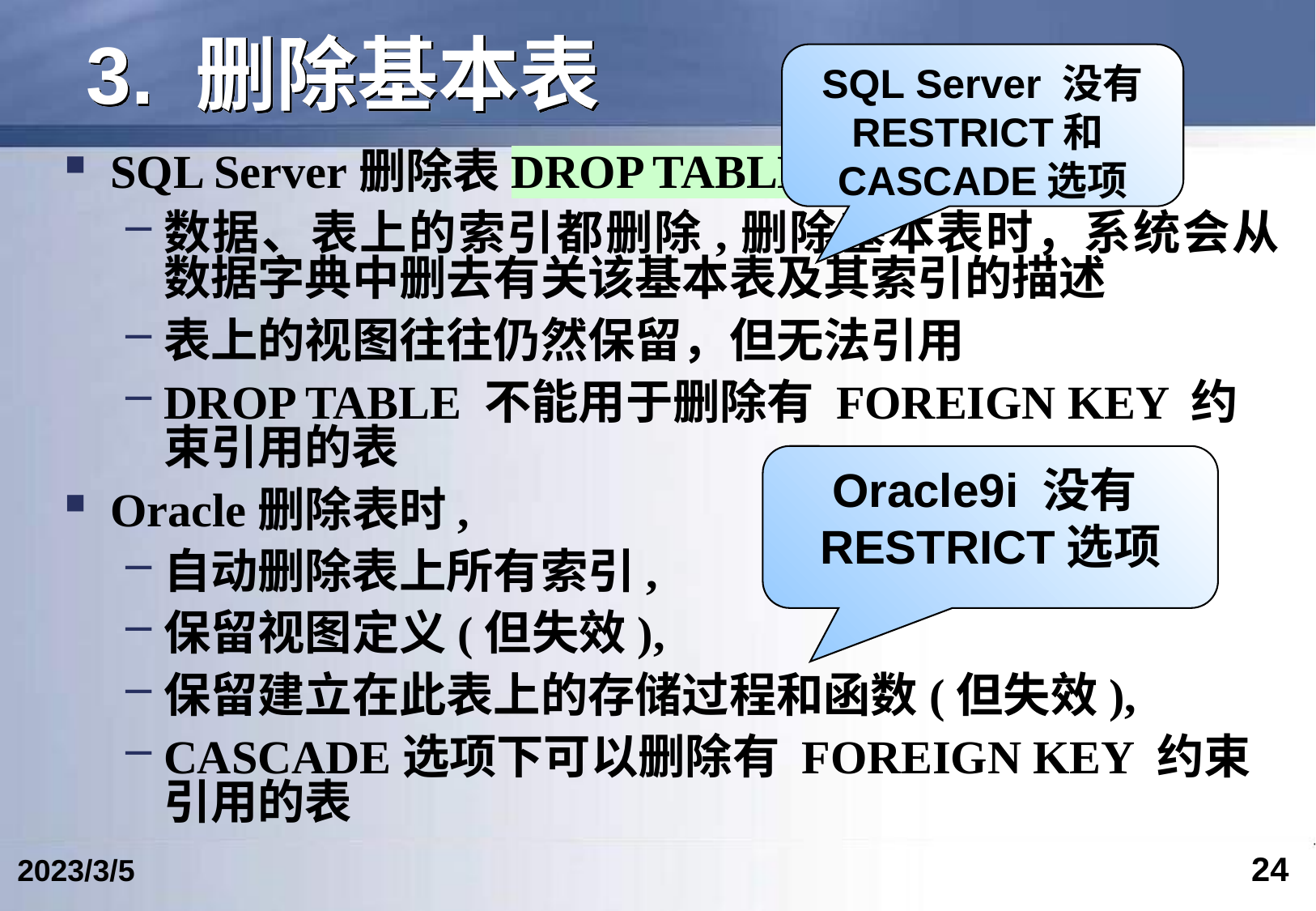

# 3. 删除基本表
SQL Server 没有 RESTRICT和CASCADE选项
SQL Server删除表DROP TABLE ＜表名＞
数据、表上的索引都删除,删除基本表时，系统会从数据字典中删去有关该基本表及其索引的描述
表上的视图往往仍然保留，但无法引用
DROP TABLE 不能用于删除有 FOREIGN KEY 约束引用的表
Oracle删除表时,
自动删除表上所有索引,
保留视图定义(但失效),
保留建立在此表上的存储过程和函数(但失效),
CASCADE选项下可以删除有 FOREIGN KEY 约束引用的表
Oracle9i 没有RESTRICT选项
24
2023/3/5